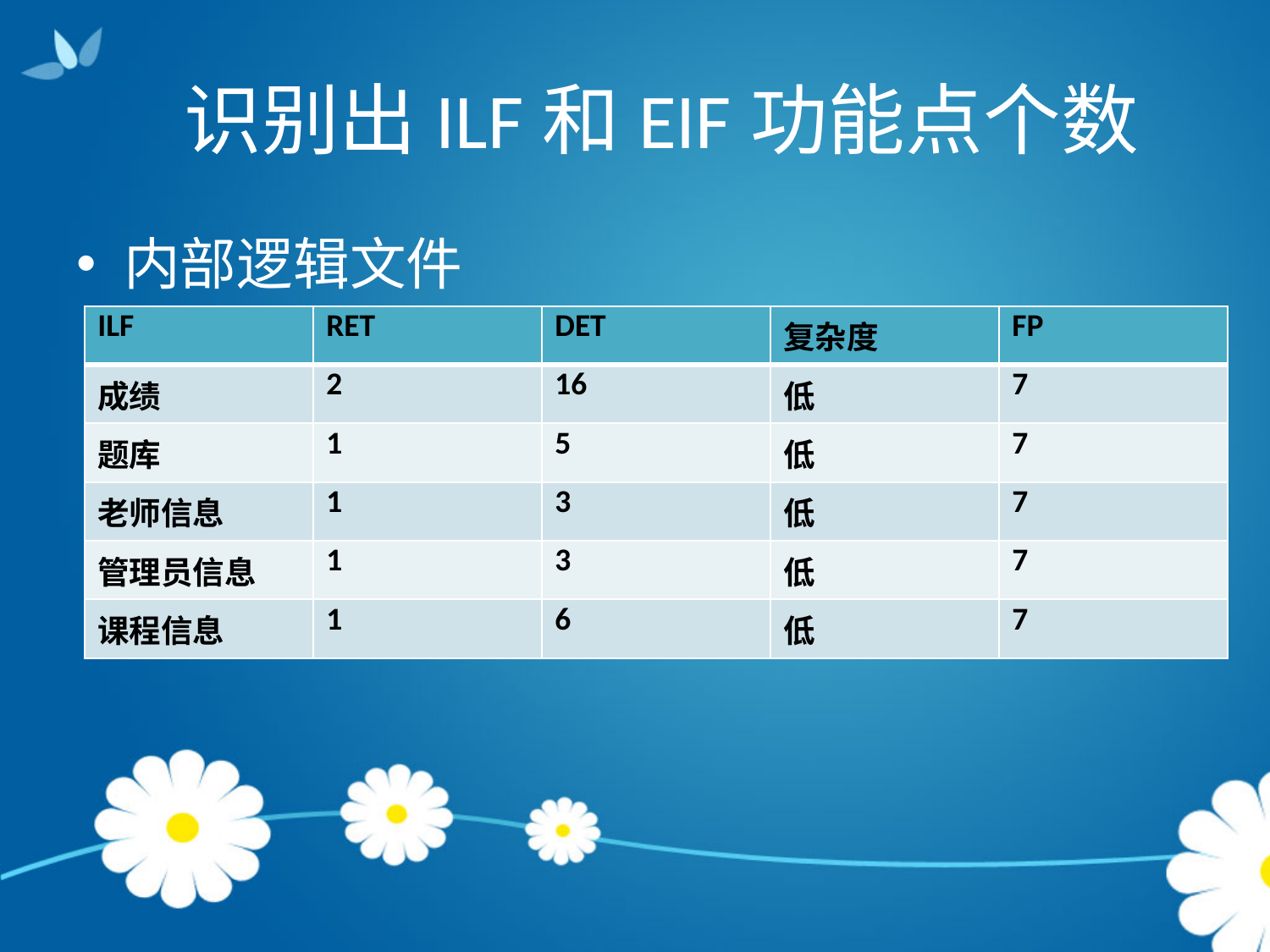

# 识别出ILF和EIF功能点个数
内部逻辑文件
| ILF | RET | DET | 复杂度 | FP |
| --- | --- | --- | --- | --- |
| 成绩 | 2 | 16 | 低 | 7 |
| 题库 | 1 | 5 | 低 | 7 |
| 老师信息 | 1 | 3 | 低 | 7 |
| 管理员信息 | 1 | 3 | 低 | 7 |
| 课程信息 | 1 | 6 | 低 | 7 |